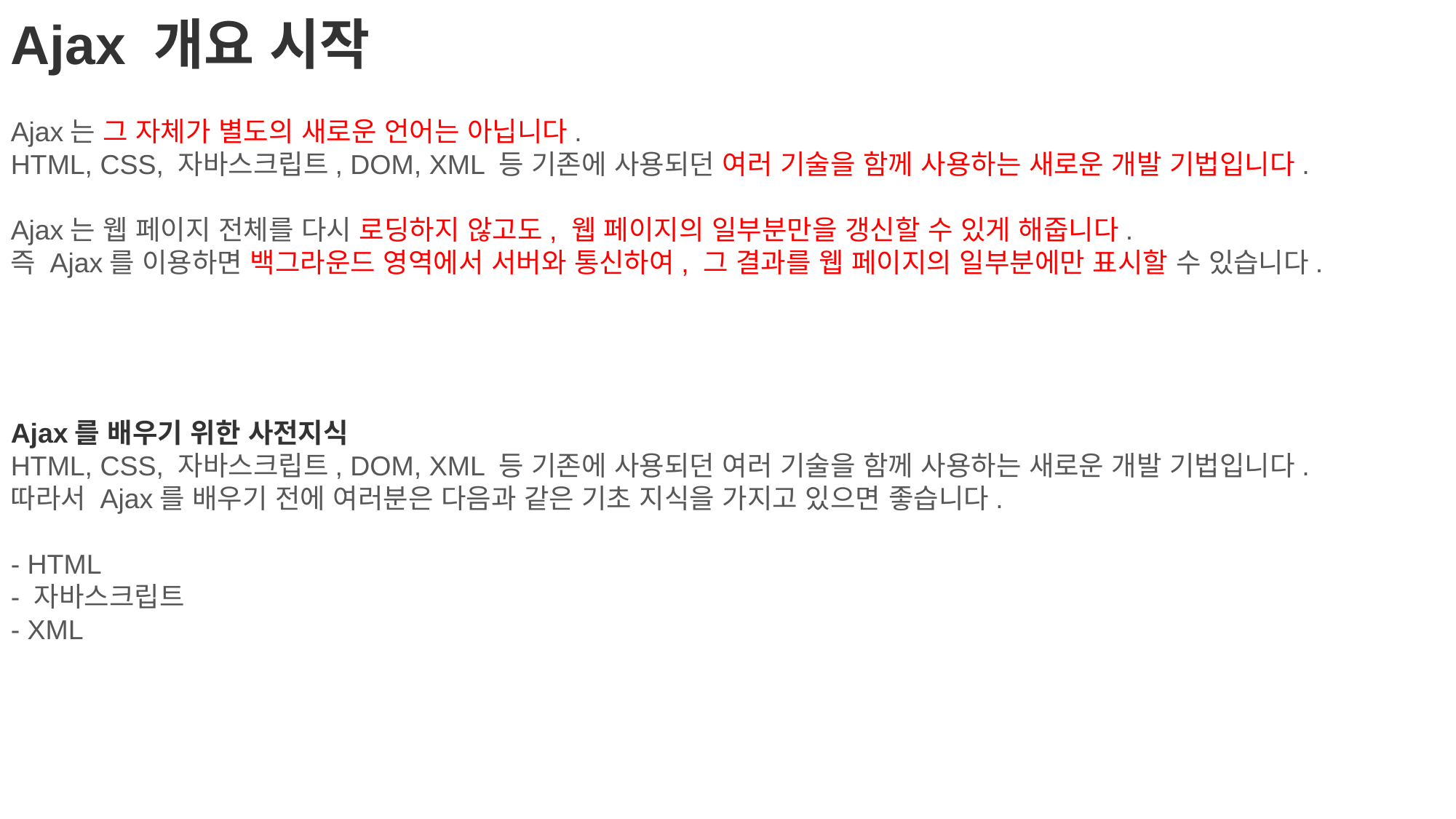

Ajax 개요 시작
Ajax는 그 자체가 별도의 새로운 언어는 아닙니다.
HTML, CSS, 자바스크립트, DOM, XML 등 기존에 사용되던 여러 기술을 함께 사용하는 새로운 개발 기법입니다.

Ajax는 웹 페이지 전체를 다시 로딩하지 않고도, 웹 페이지의 일부분만을 갱신할 수 있게 해줍니다.
즉 Ajax를 이용하면 백그라운드 영역에서 서버와 통신하여, 그 결과를 웹 페이지의 일부분에만 표시할 수 있습니다.

Ajax를 배우기 위한 사전지식
HTML, CSS, 자바스크립트, DOM, XML 등 기존에 사용되던 여러 기술을 함께 사용하는 새로운 개발 기법입니다.
따라서 Ajax를 배우기 전에 여러분은 다음과 같은 기초 지식을 가지고 있으면 좋습니다.

- HTML
- 자바스크립트
- XML